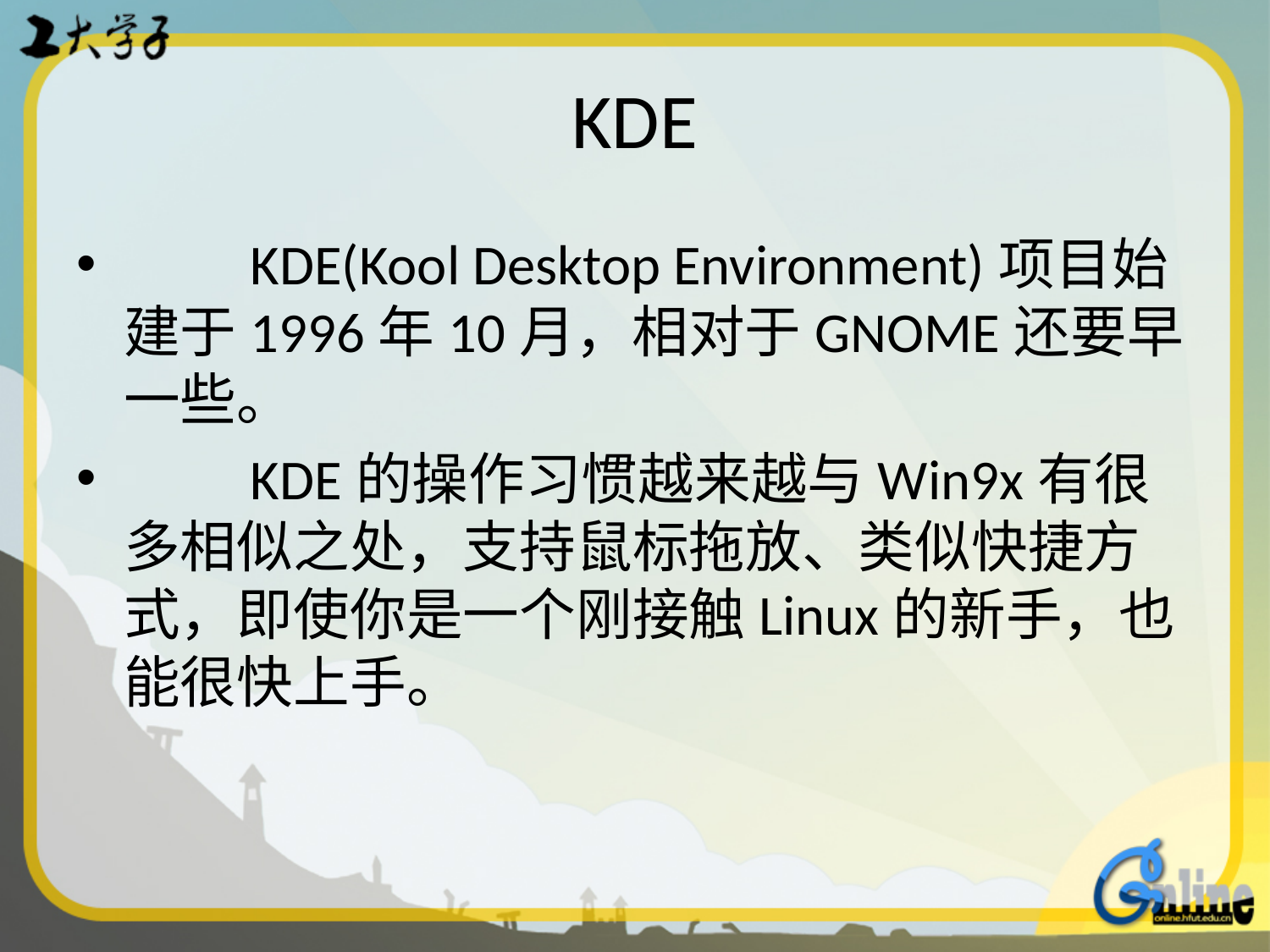

# KDE
　　KDE(Kool Desktop Environment)项目始建于1996年10月，相对于GNOME还要早一些。
　　KDE的操作习惯越来越与Win9x有很多相似之处，支持鼠标拖放、类似快捷方式，即使你是一个刚接触Linux的新手，也能很快上手。